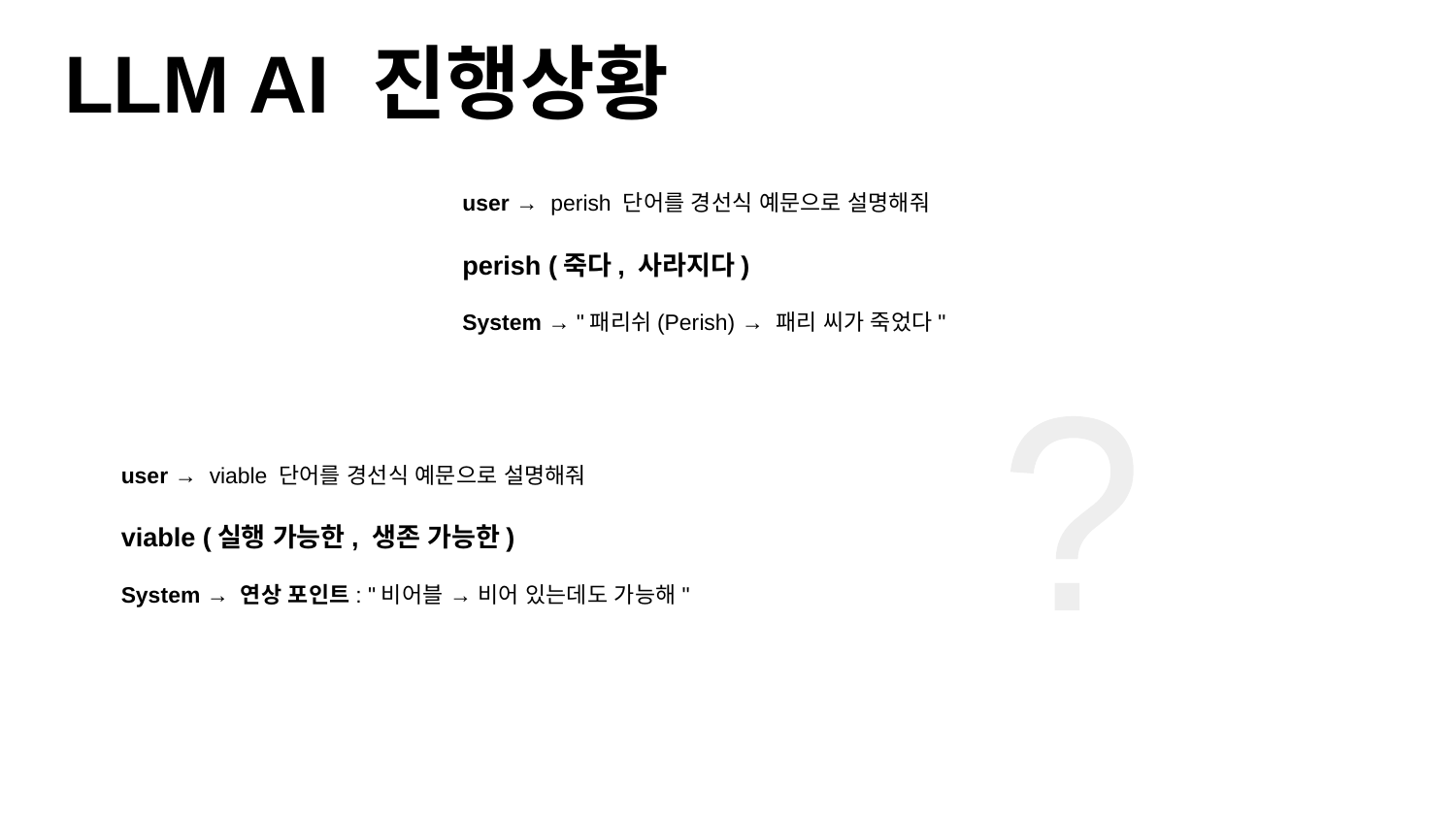

# LLM AI 진행상황
user →  perish 단어를 경선식 예문으로 설명해줘
perish (죽다, 사라지다)
System → "패리쉬(Perish) → 패리 씨가 죽었다"
?
user →  viable 단어를 경선식 예문으로 설명해줘
viable (실행 가능한, 생존 가능한)
System → 연상 포인트: "비어블 → 비어 있는데도 가능해"